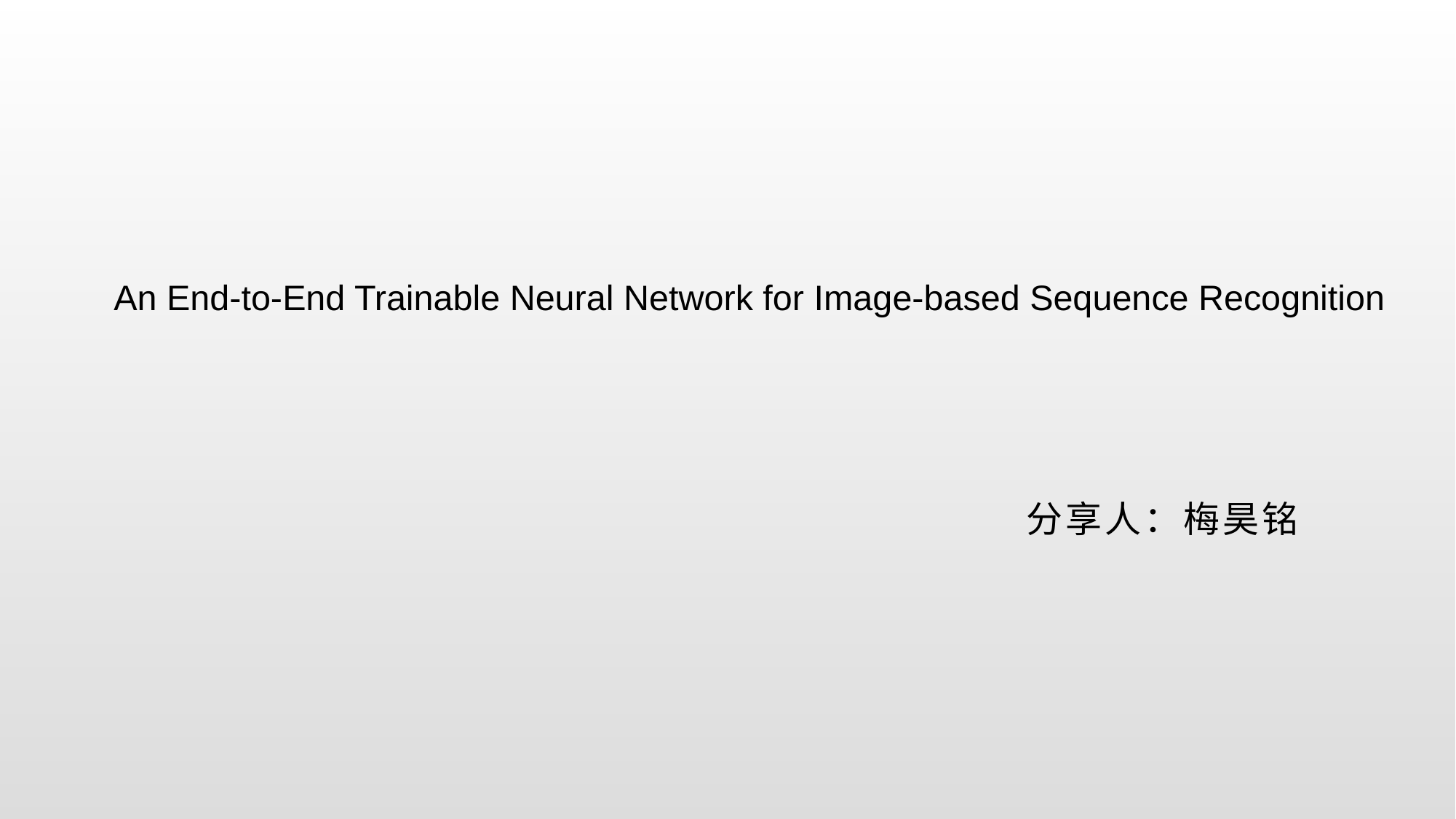

# An End-to-End Trainable Neural Network for Image-based Sequence Recognition
分享人：梅昊铭